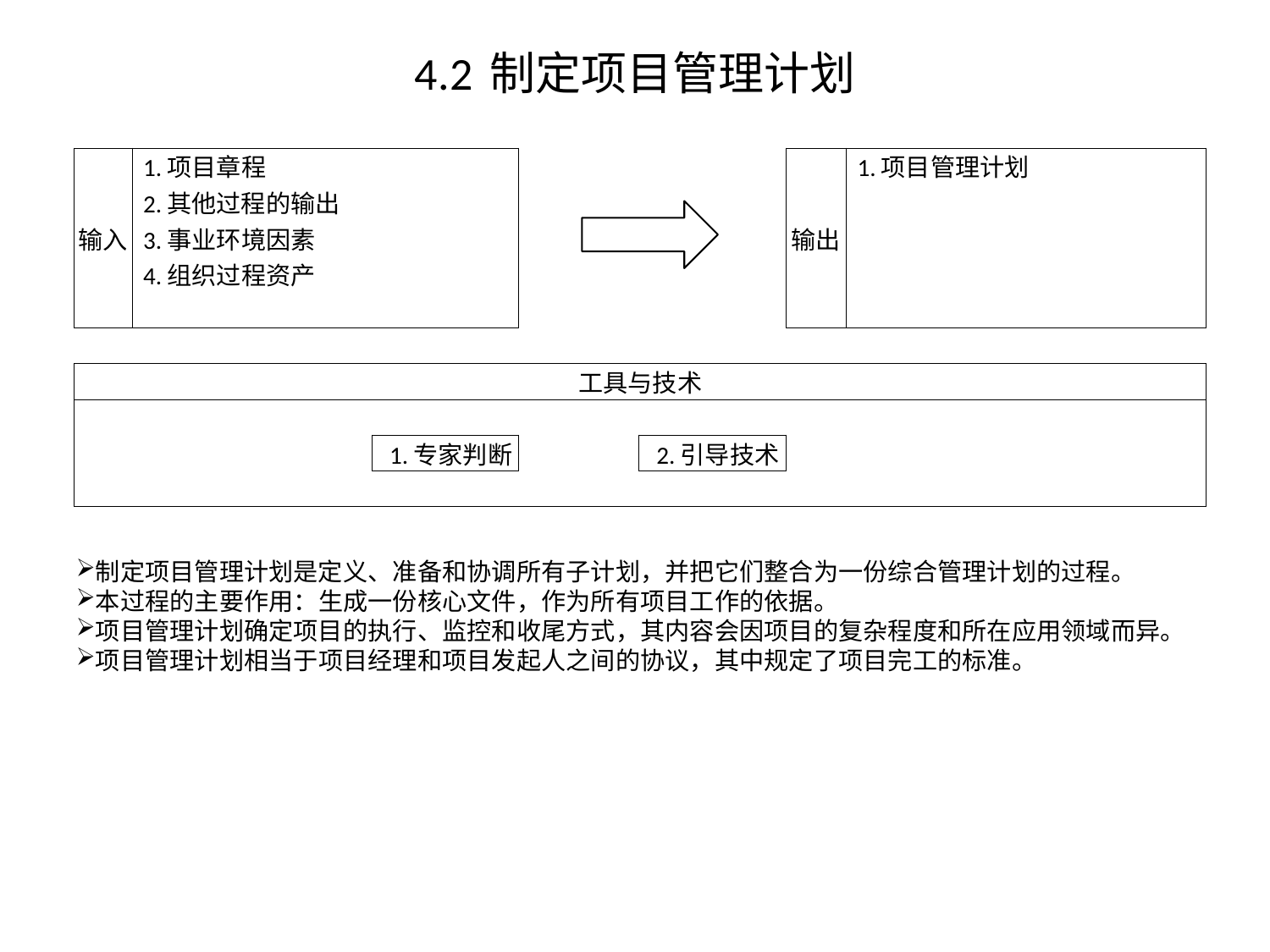

# 4.2 制定项目管理计划
| 输入 | 1.项目章程 |  |  |  |  | 输出 | 1.项目管理计划 |  |  |
| --- | --- | --- | --- | --- | --- | --- | --- | --- | --- |
|  | 2.其他过程的输出 |  |  |  |  |  |  |  |  |
|  | 3.事业环境因素 |  |  |  |  |  |  |  |  |
|  | 4.组织过程资产 |  |  |  |  |  |  |  |  |
|  |  |  |  |  |  |  |  |  |  |
|  |  |  |  |  |  |  |  |  |  |
| 工具与技术 |  |  |  |  |  |  |  |  |  |
|  |  |  |  |  |  |  |  |  |  |
|  |  |  | 1.专家判断 |  | 2.引导技术 |  |  |  |  |
|  |  |  |  |  |  |  |  |  |  |

制定项目管理计划是定义、准备和协调所有子计划，并把它们整合为一份综合管理计划的过程。
本过程的主要作用：生成一份核心文件，作为所有项目工作的依据。
项目管理计划确定项目的执行、监控和收尾方式，其内容会因项目的复杂程度和所在应用领域而异。
项目管理计划相当于项目经理和项目发起人之间的协议，其中规定了项目完工的标准。